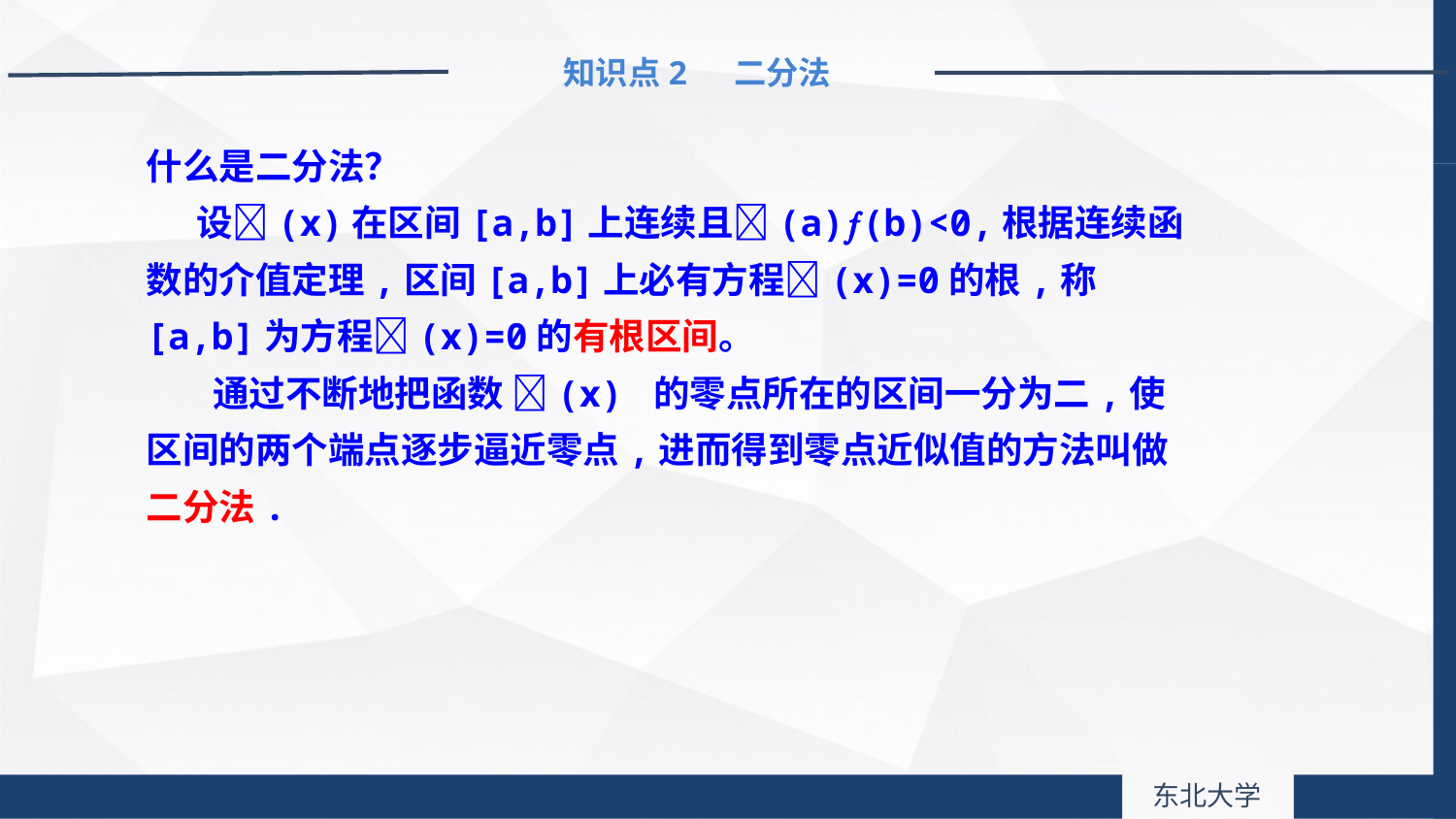

知识点2  二分法

什么是二分法？
     设ƒ(x)在区间[a,b]上连续且ƒ(a)ƒ(b)<0,根据连续函数的介值定理,区间[a,b]上必有方程ƒ(x)=0的根,称[a,b]为方程ƒ(x)=0的有根区间。
       通过不断地把函数 ƒ(x) 的零点所在的区间一分为二,使区间的两个端点逐步逼近零点,进而得到零点近似值的方法叫做二分法.